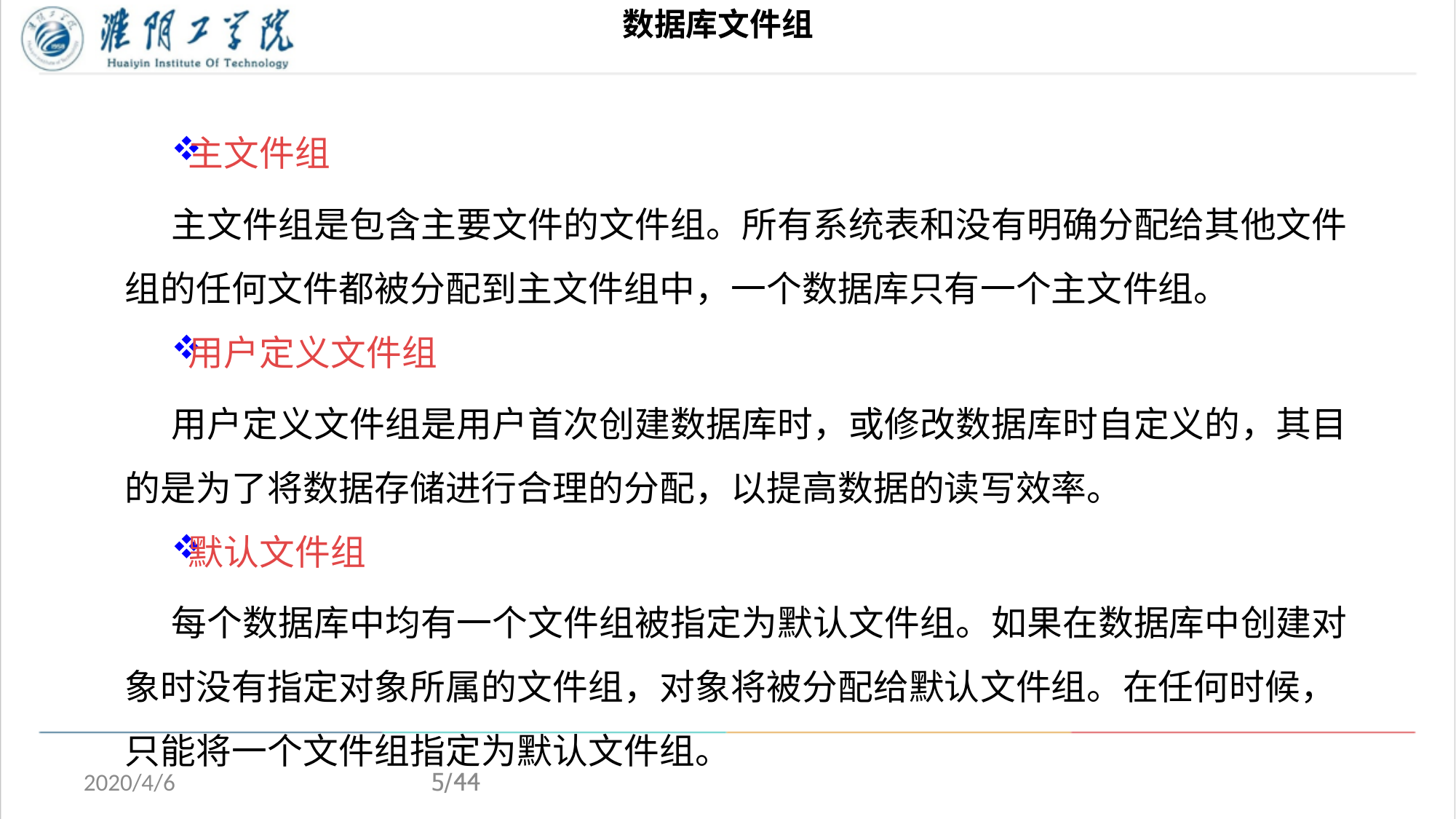

# 数据库文件组
主文件组
主文件组是包含主要文件的文件组。所有系统表和没有明确分配给其他文件组的任何文件都被分配到主文件组中，一个数据库只有一个主文件组。
用户定义文件组
用户定义文件组是用户首次创建数据库时，或修改数据库时自定义的，其目的是为了将数据存储进行合理的分配，以提高数据的读写效率。
默认文件组
每个数据库中均有一个文件组被指定为默认文件组。如果在数据库中创建对象时没有指定对象所属的文件组，对象将被分配给默认文件组。在任何时候，只能将一个文件组指定为默认文件组。
5/44
2020/4/6